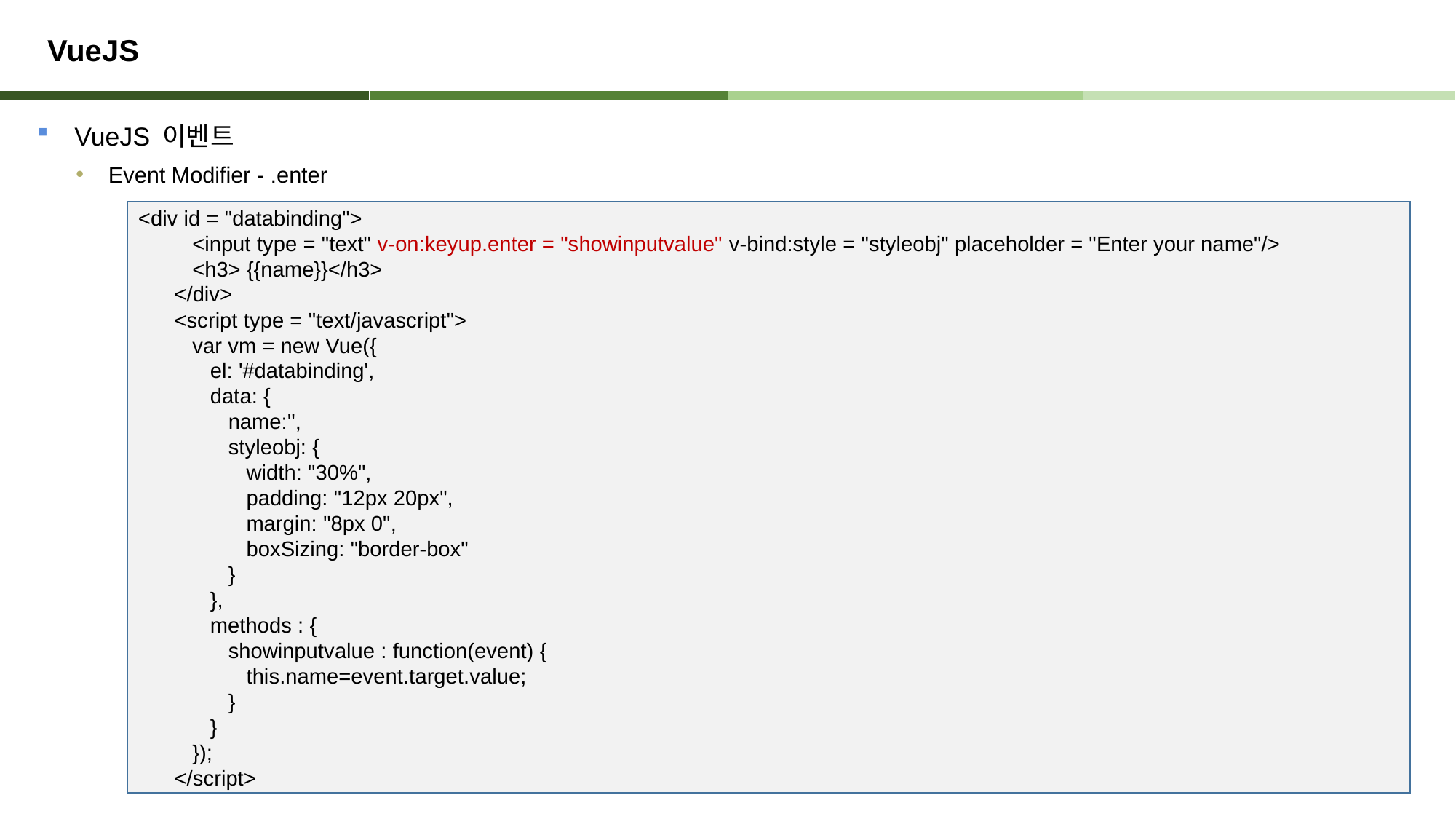

# VueJS
VueJS 이벤트
  Event Modifier - .enter

<div id = "databinding">
         <input type = "text" v-on:keyup.enter = "showinputvalue" v-bind:style = "styleobj" placeholder = "Enter your name"/>
         <h3> {{name}}</h3>
      </div>
      <script type = "text/javascript">
         var vm = new Vue({
            el: '#databinding',
            data: {
               name:'',
               styleobj: {
                  width: "30%",
                  padding: "12px 20px",
                  margin: "8px 0",
                  boxSizing: "border-box"
               }
            },
            methods : {
               showinputvalue : function(event) {
                  this.name=event.target.value;
               }
            }
         });
      </script>